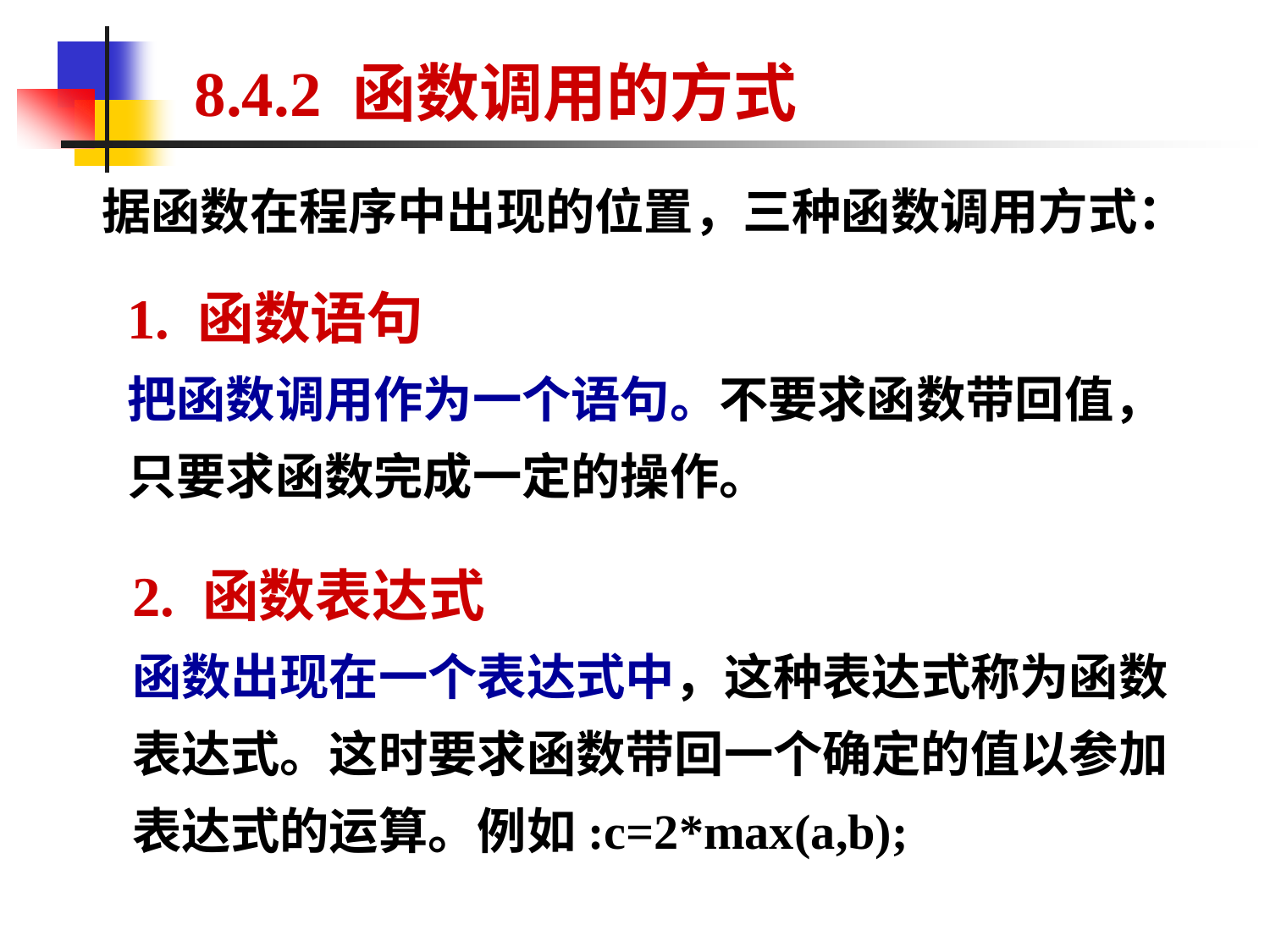

8.4.2 函数调用的方式
  据函数在程序中出现的位置，三种函数调用方式：
1. 函数语句
把函数调用作为一个语句。不要求函数带回值，只要求函数完成一定的操作。
2. 函数表达式
函数出现在一个表达式中，这种表达式称为函数表达式。这时要求函数带回一个确定的值以参加表达式的运算。例如:c=2*max(a,b);